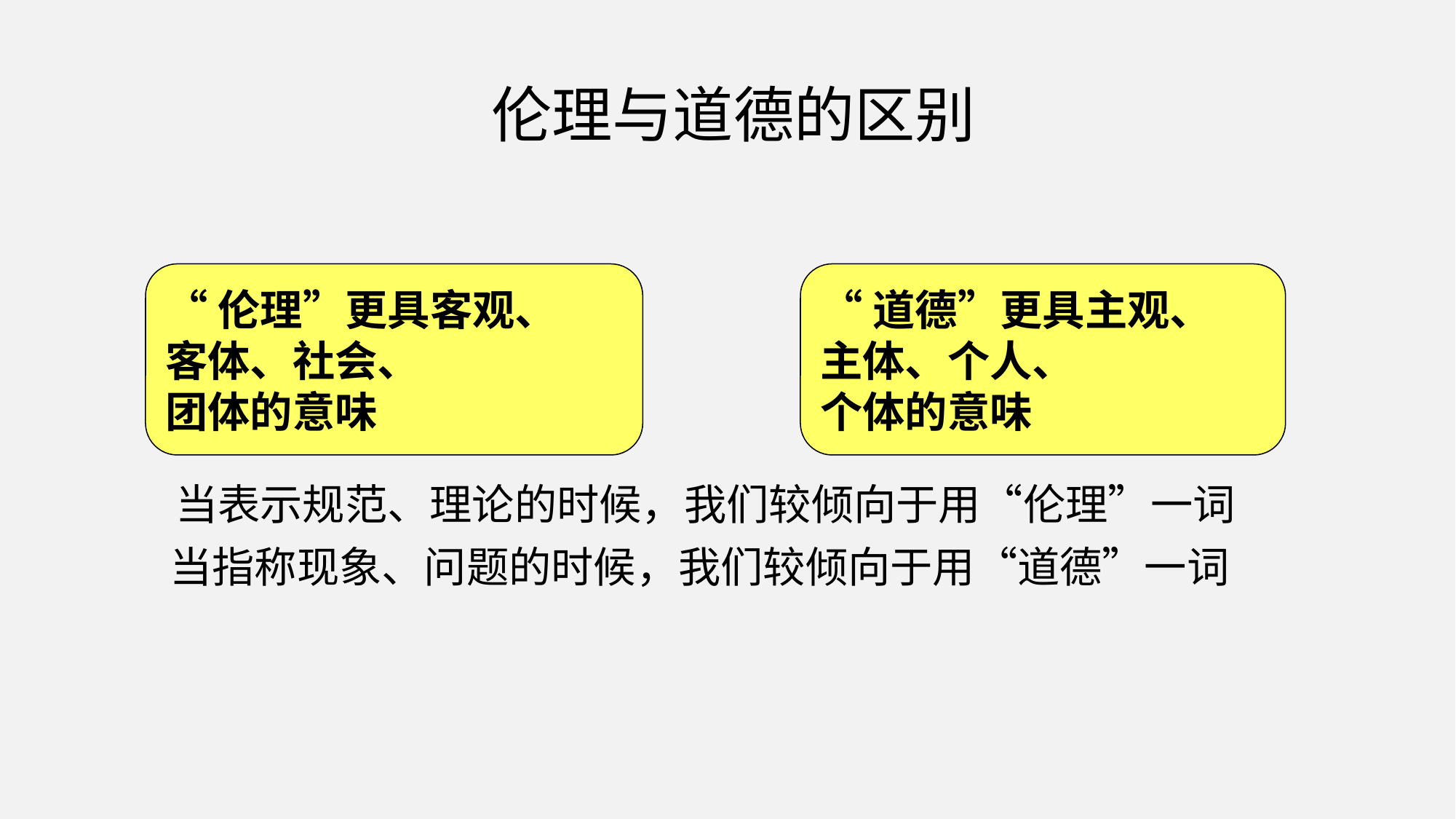

伦理与道德的区别
“伦理”更具客观、
客体、社会、
团体的意味
“道德”更具主观、
主体、个人、
个体的意味

   当表示规范、理论的时候，我们较倾向于用“伦理”一词
   当指称现象、问题的时候，我们较倾向于用“道德”一词